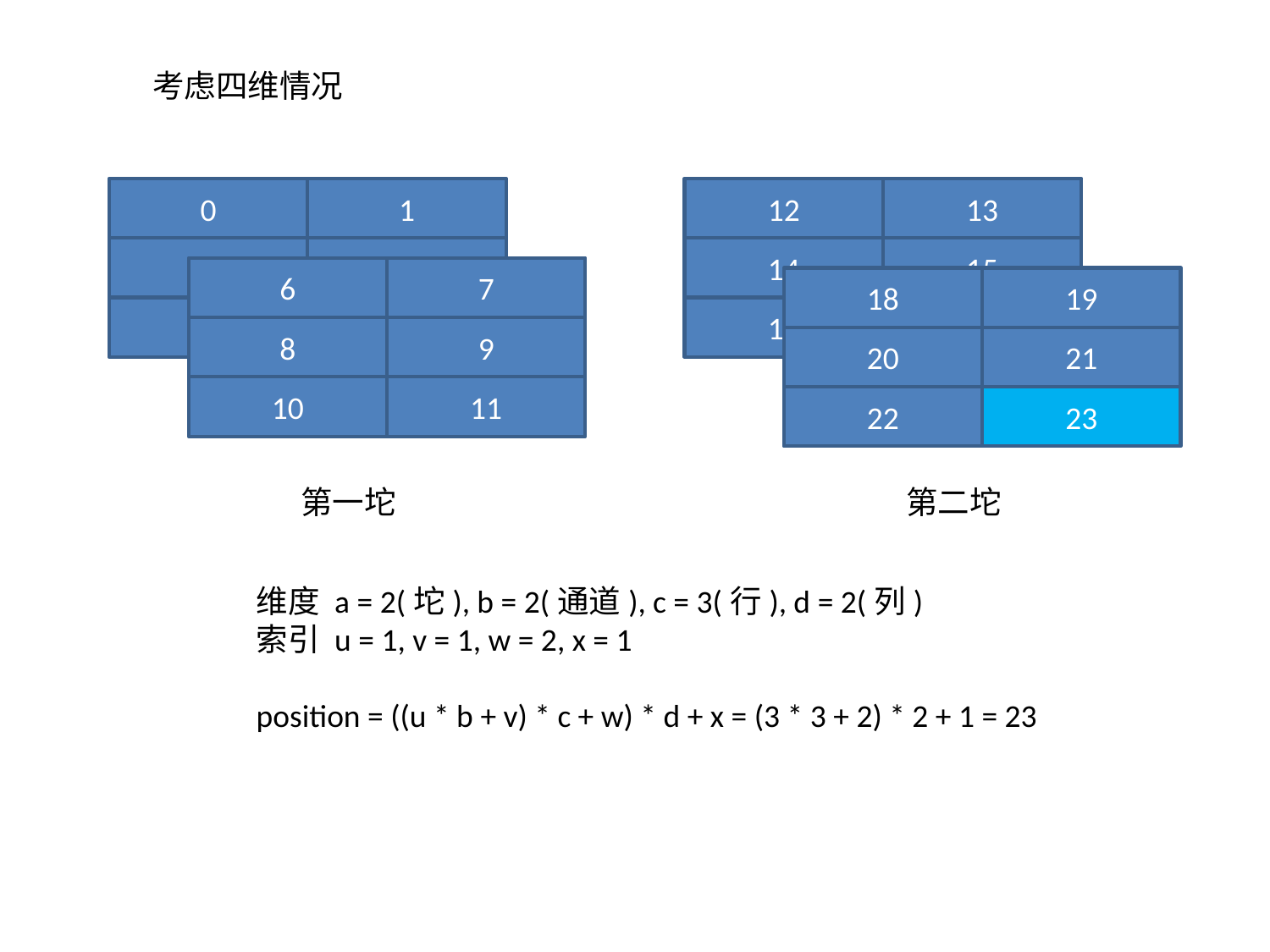

考虑四维情况
0
1
2
3
4
5
12
13
14
15
16
17
6
7
8
9
10
11
18
19
20
21
22
23
第一坨
第二坨
维度 a = 2(坨), b = 2(通道), c = 3(行), d = 2(列)
索引 u = 1, v = 1, w = 2, x = 1

position = ((u * b + v) * c + w) * d + x = (3 * 3 + 2) * 2 + 1 = 23